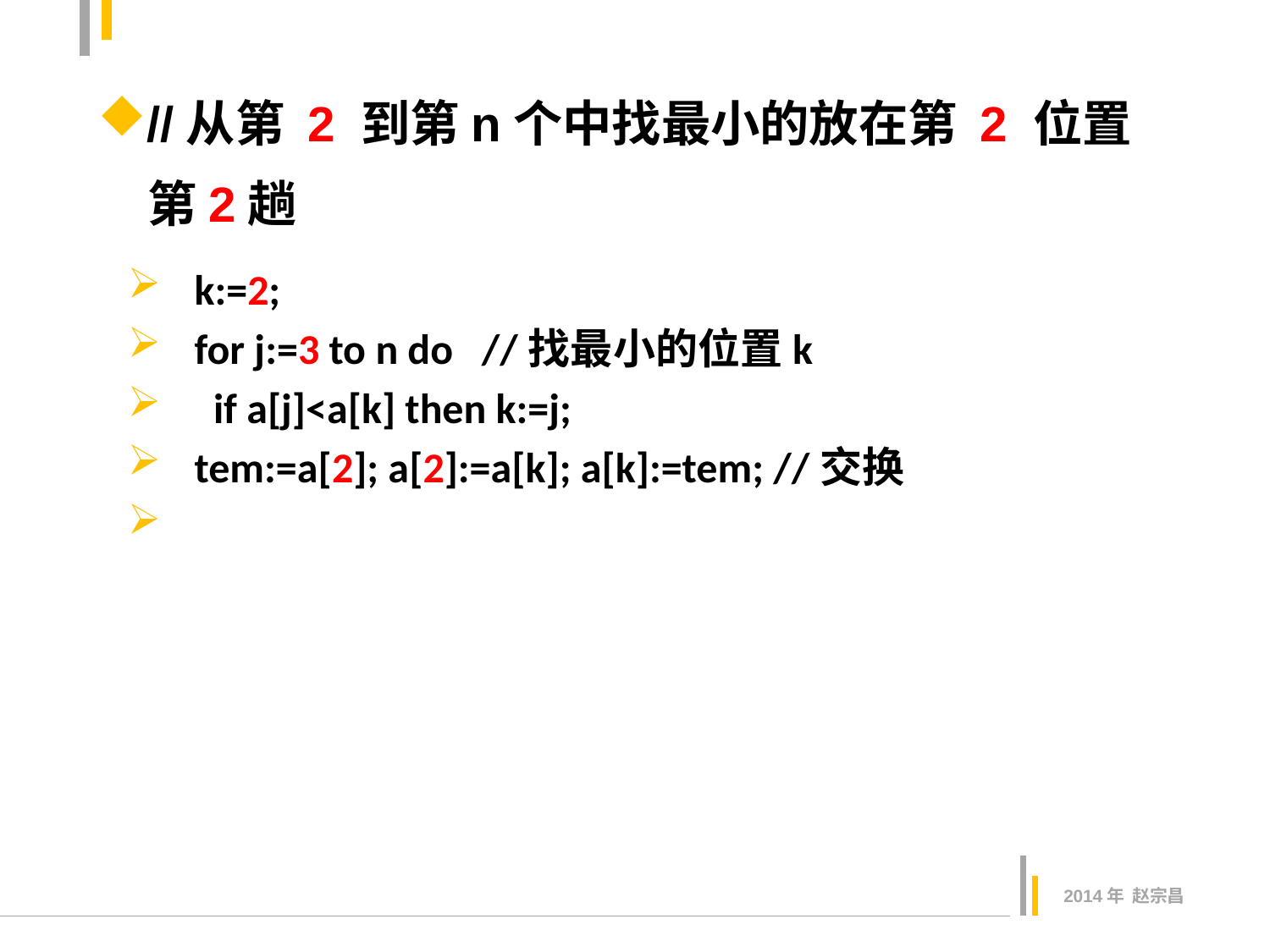

//从第 2 到第n个中找最小的放在第 2 位置
第2趟
  k:=2;
  for j:=3 to n do   //找最小的位置k
    if a[j]<a[k] then k:=j;
  tem:=a[2]; a[2]:=a[k]; a[k]:=tem; //交换